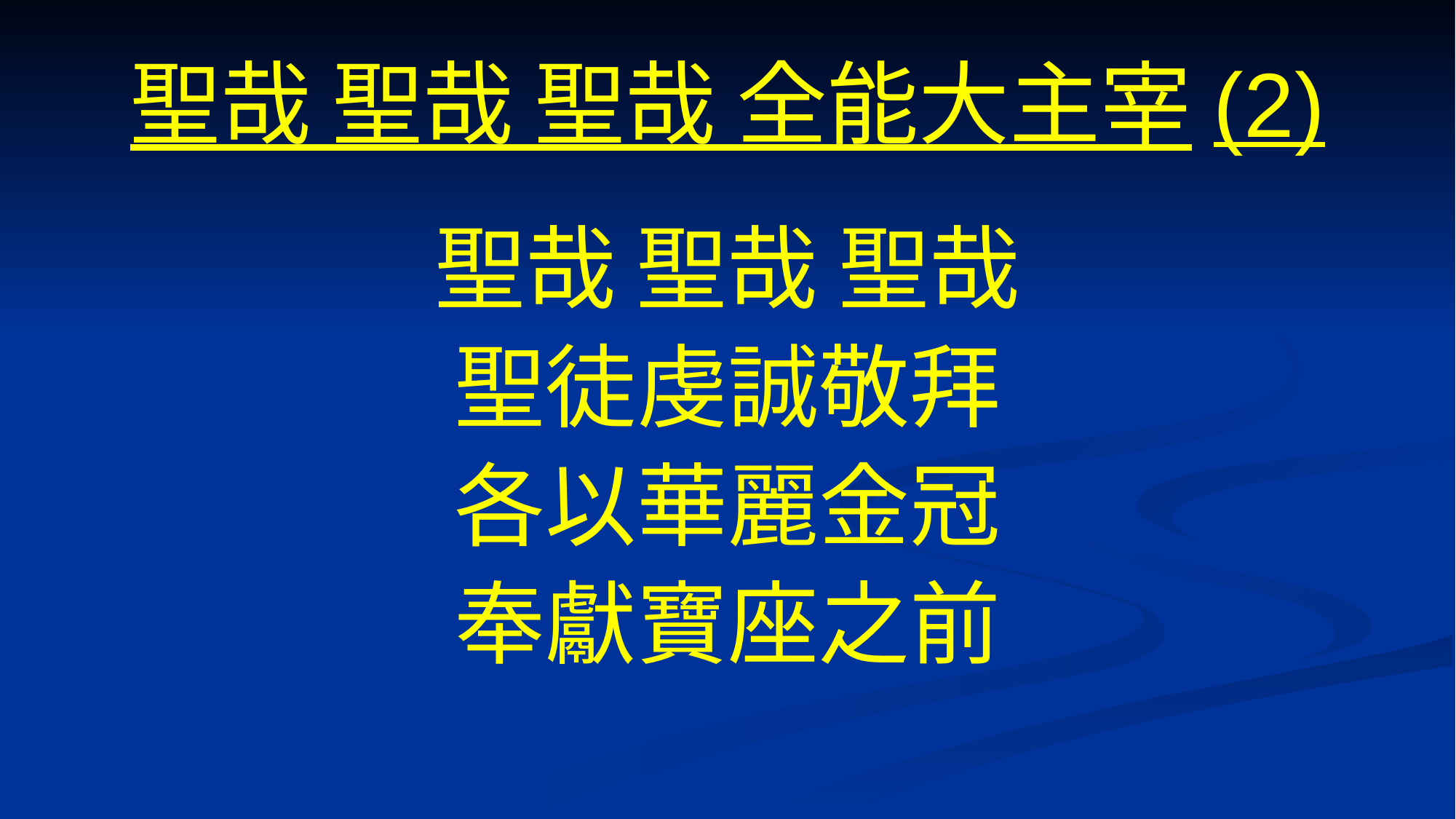

# 聖哉 聖哉 聖哉 全能大主宰(2)
聖哉 聖哉 聖哉
聖徒虔誠敬拜
各以華麗金冠
奉獻寶座之前